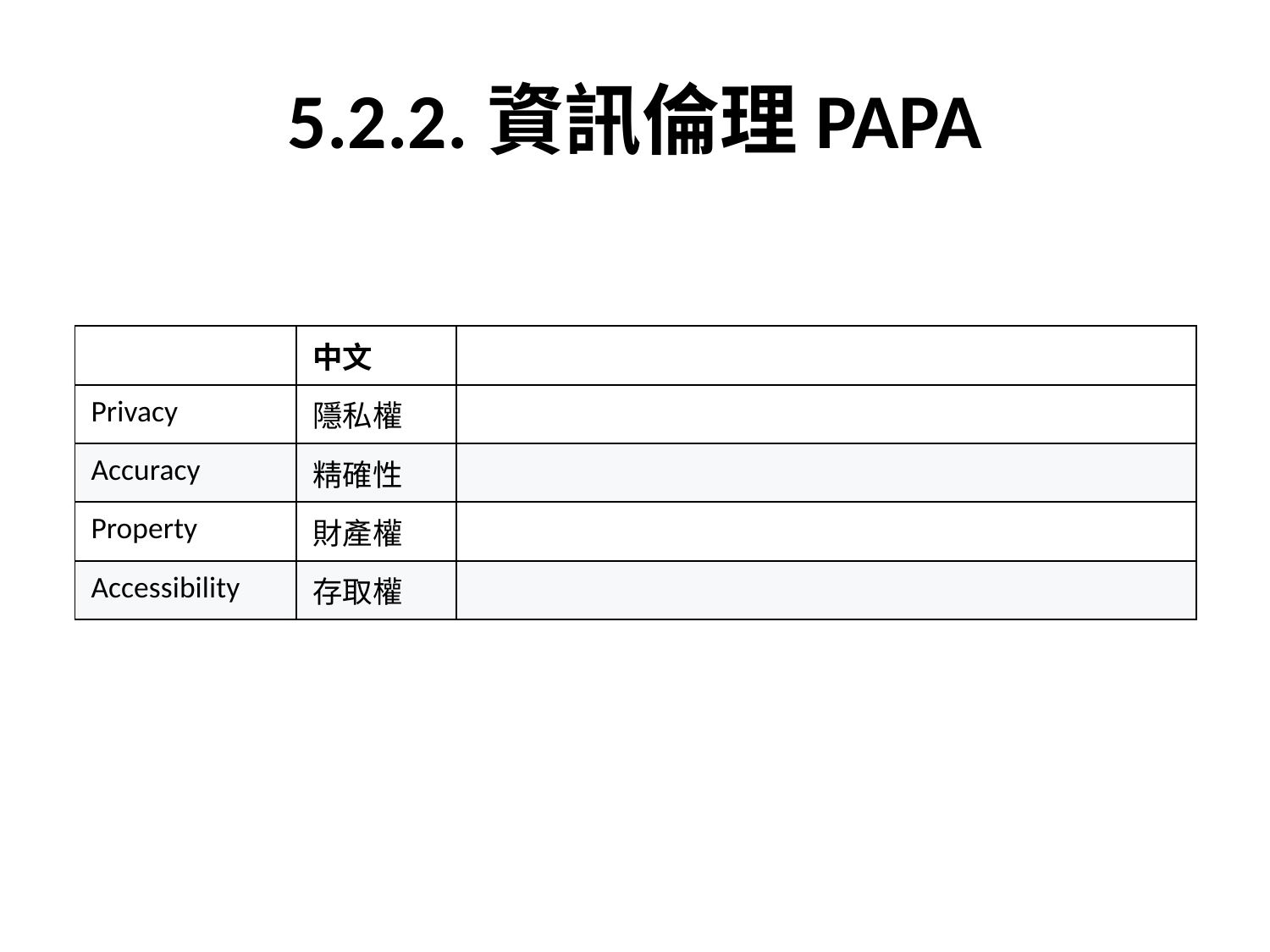

# 5.2.2.資訊倫理PAPA
|  | 中文 |  |
| --- | --- | --- |
| Privacy | 隱私權 |  |
| Accuracy | 精確性 |  |
| Property | 財產權 |  |
| Accessibility | 存取權 |  |